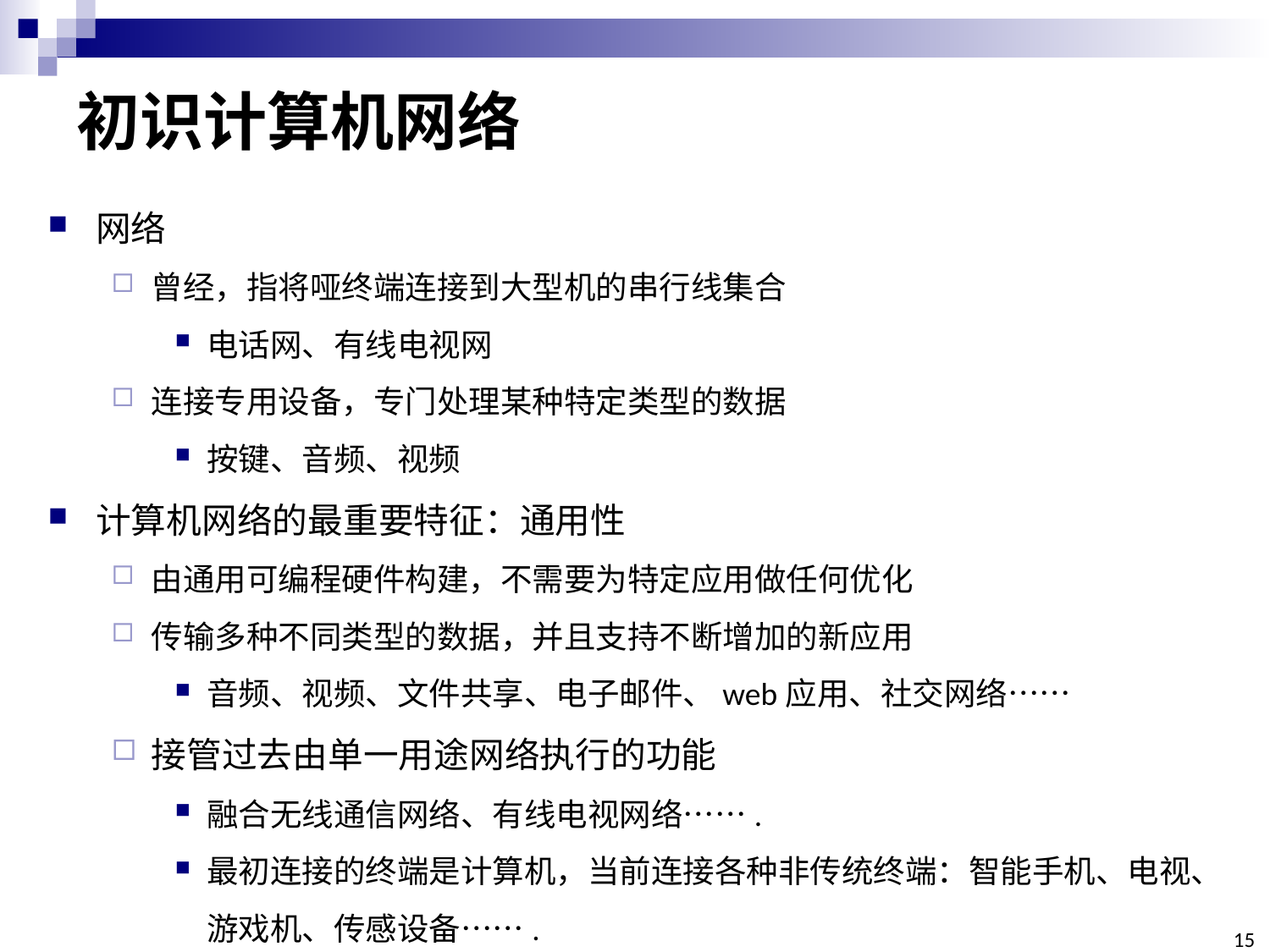

# 初识计算机网络
网络
曾经，指将哑终端连接到大型机的串行线集合
电话网、有线电视网
连接专用设备，专门处理某种特定类型的数据
按键、音频、视频
计算机网络的最重要特征：通用性
由通用可编程硬件构建，不需要为特定应用做任何优化
传输多种不同类型的数据，并且支持不断增加的新应用
音频、视频、文件共享、电子邮件、web应用、社交网络……
接管过去由单一用途网络执行的功能
融合无线通信网络、有线电视网络…….
最初连接的终端是计算机，当前连接各种非传统终端：智能手机、电视、游戏机、传感设备…….
15